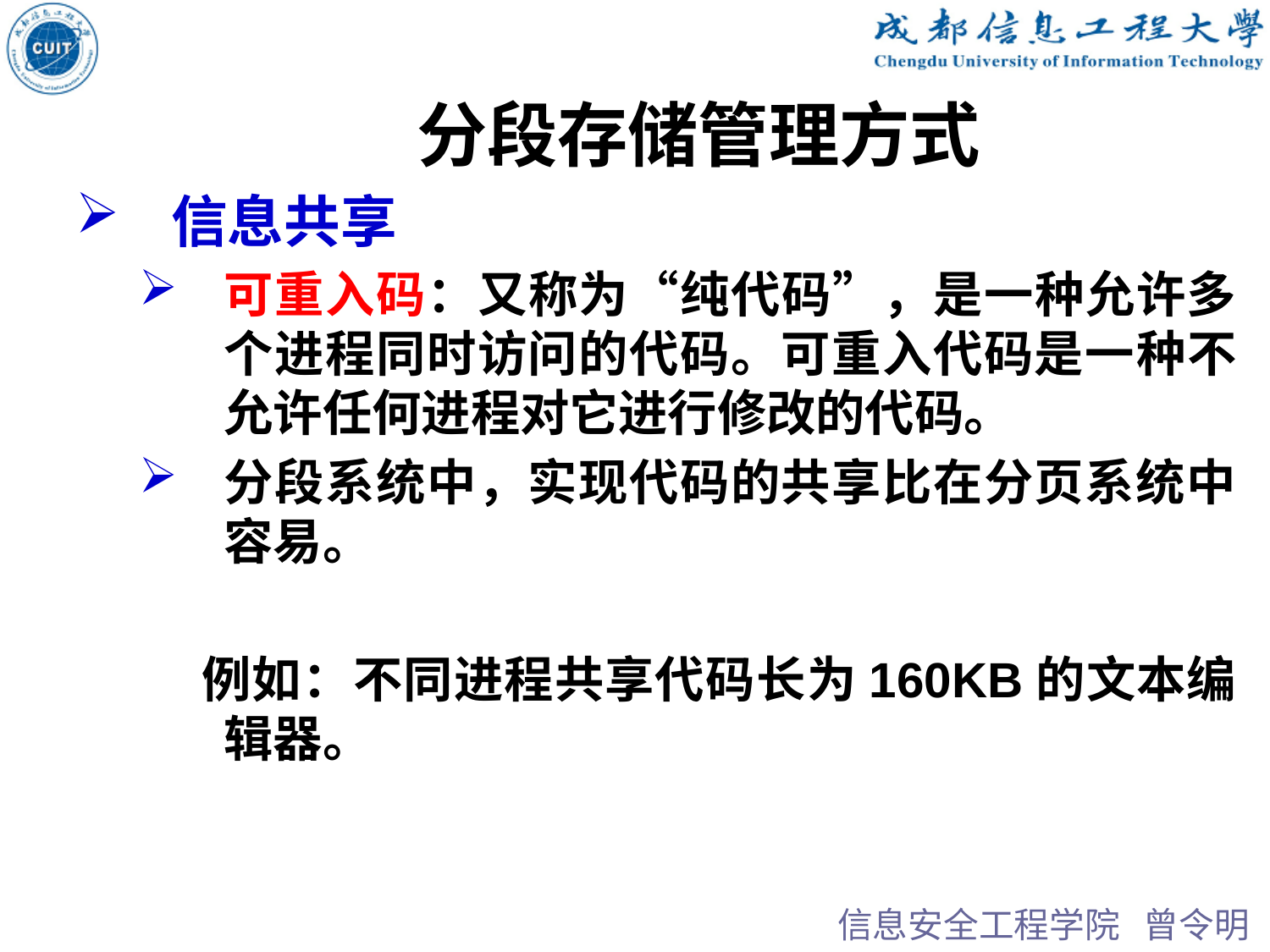

分段存储管理方式
信息共享
可重入码：又称为“纯代码”，是一种允许多个进程同时访问的代码。可重入代码是一种不允许任何进程对它进行修改的代码。
分段系统中，实现代码的共享比在分页系统中容易。

    例如：不同进程共享代码长为160KB的文本编辑器。